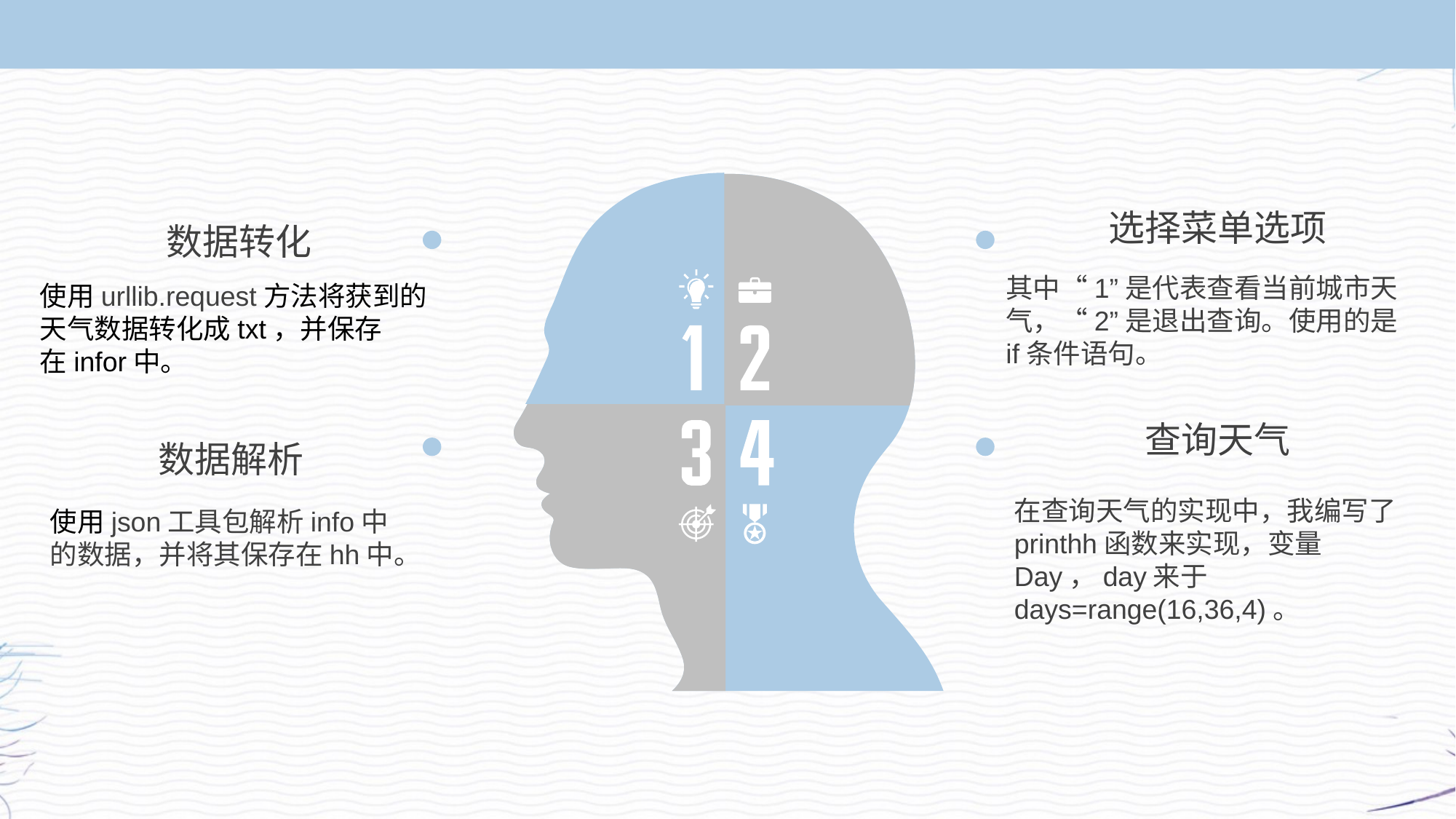

选择菜单选项
数据转化

其中“1”是代表查看当前城市天气，“2”是退出查询。使用的是if条件语句。
查询天气

在查询天气的实现中，我编写了printhh函数来实现，变量Day，day来于days=range(16,36,4)。
使用urllib.request方法将获到的天气数据转化成txt，并保存
在infor中。
数据解析
使用json工具包解析info中的数据，并将其保存在hh中。